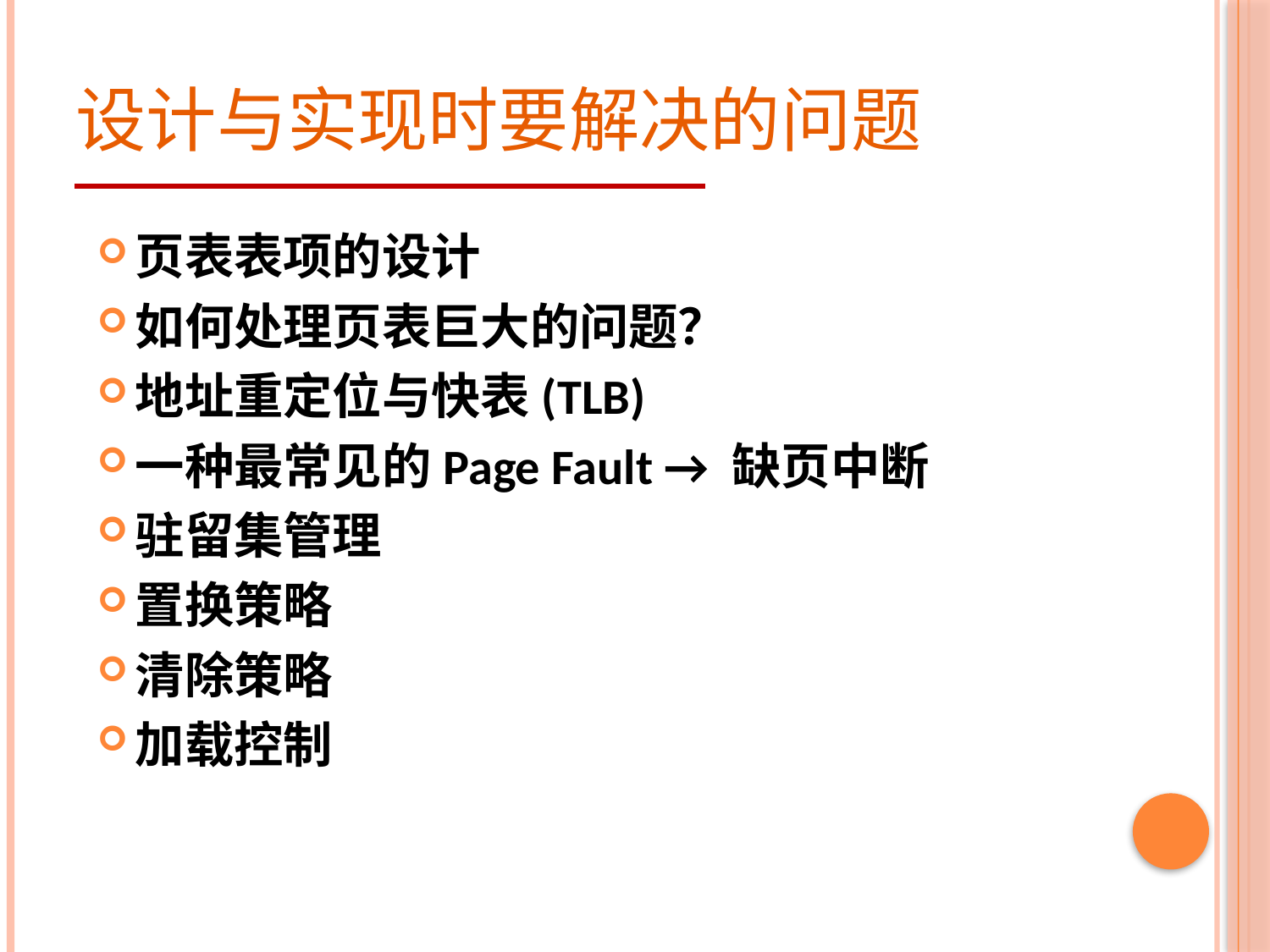

# 设计与实现时要解决的问题
页表表项的设计
如何处理页表巨大的问题？
地址重定位与快表(TLB)
一种最常见的Page Fault → 缺页中断
驻留集管理
置换策略
清除策略
加载控制